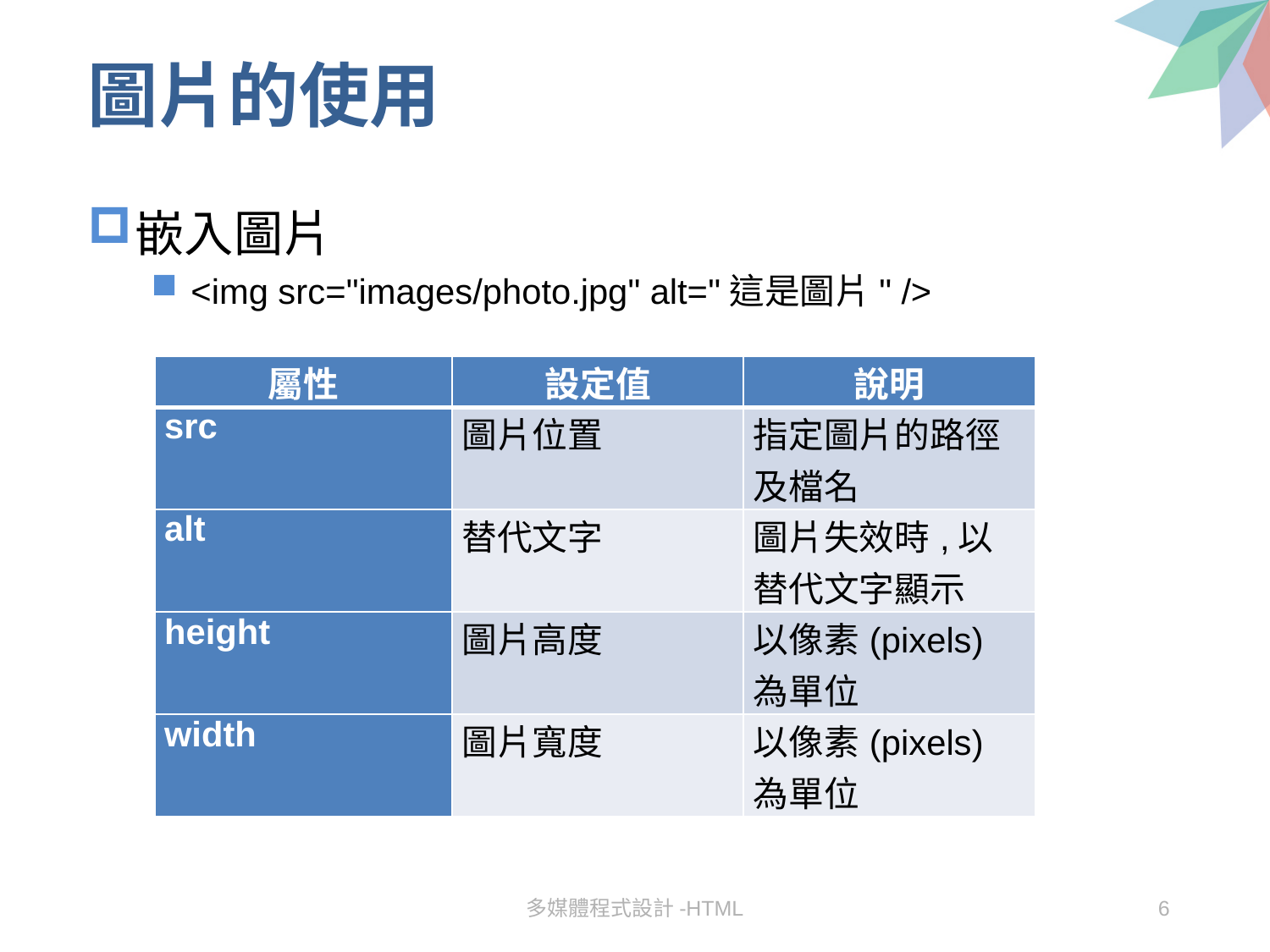

# 圖片的使用
嵌入圖片
<img src="images/photo.jpg" alt="這是圖片" />

| 屬性 | 設定值 | 說明 |
| --- | --- | --- |
| src | 圖片位置 | 指定圖片的路徑及檔名 |
| alt | 替代文字 | 圖片失效時,以替代文字顯示 |
| height | 圖片高度 | 以像素(pixels)為單位 |
| width | 圖片寬度 | 以像素(pixels)為單位 |
多媒體程式設計-HTML
6